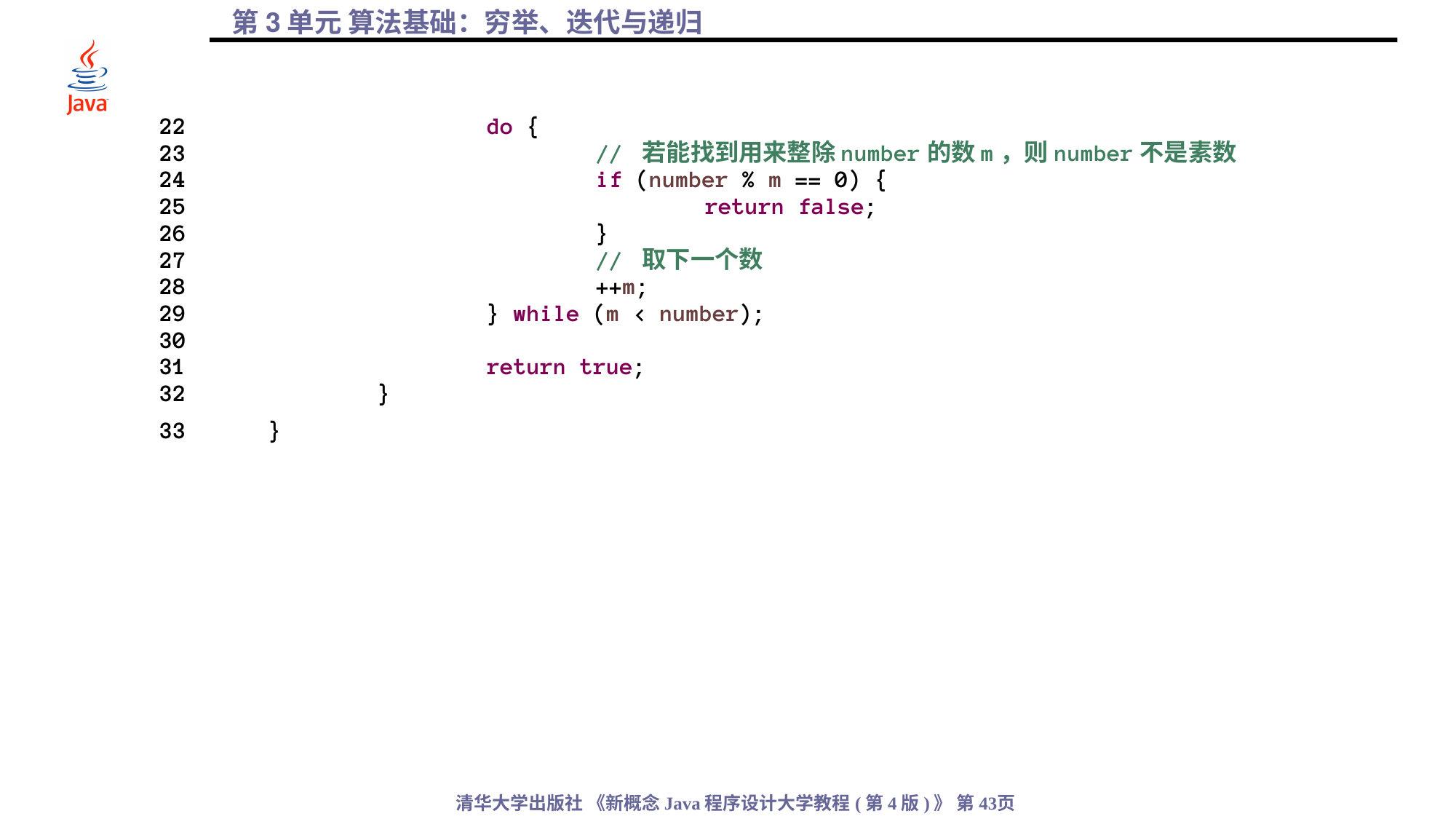

22			do {
23				// 若能找到用来整除number的数m，则number不是素数
24				if (number % m == 0) {
25					return false;
26				}
27				// 取下一个数
28				++m;
29			} while (m < number);
30
31			return true;
32		}
33	}